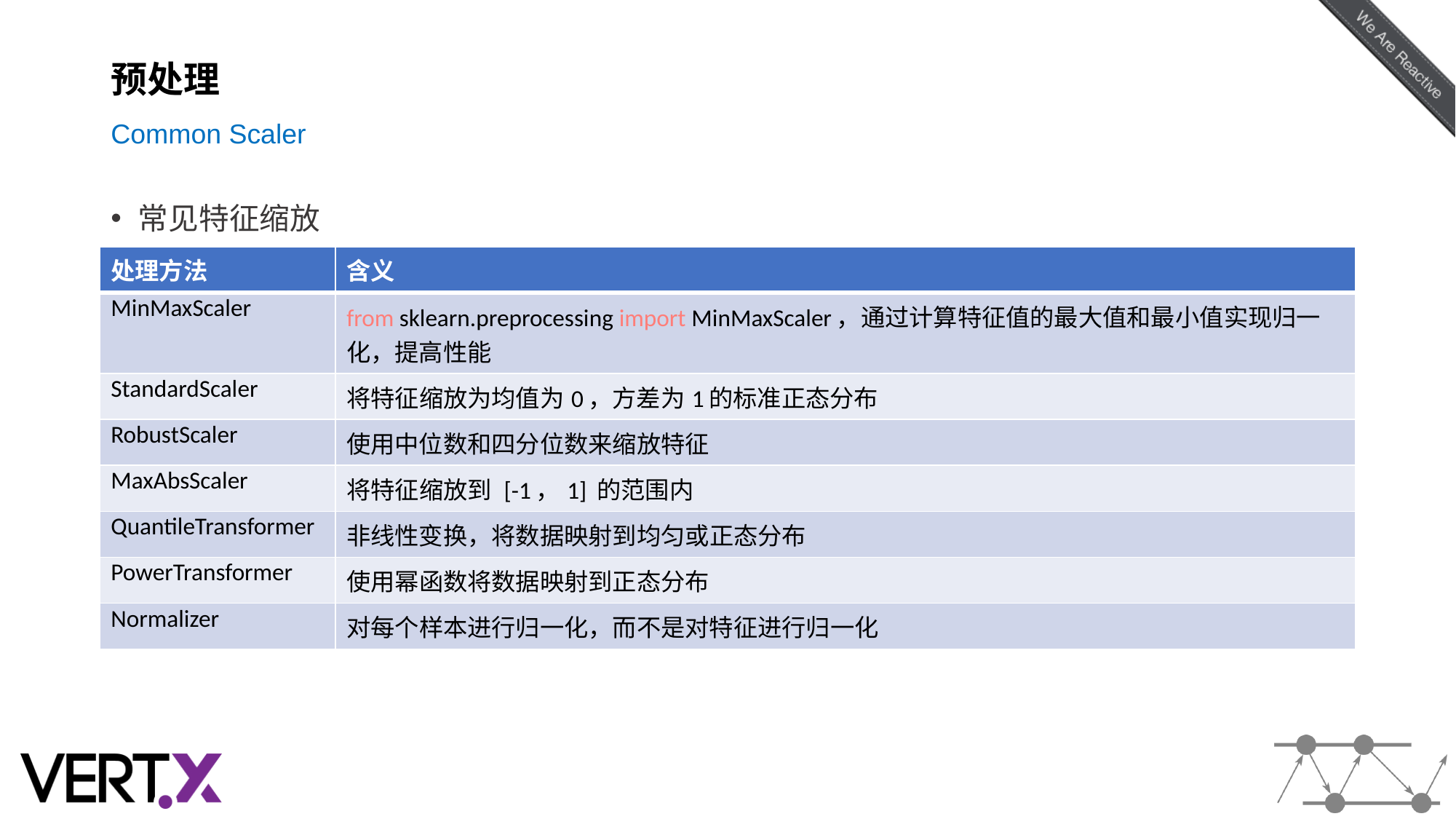

# 预处理 Common Scaler
常见特征缩放
| 处理方法 | 含义 |
| --- | --- |
| MinMaxScaler | from sklearn.preprocessing import MinMaxScaler，通过计算特征值的最大值和最小值实现归一化，提高性能 |
| StandardScaler | 将特征缩放为均值为0，方差为1的标准正态分布 |
| RobustScaler | 使用中位数和四分位数来缩放特征 |
| MaxAbsScaler | 将特征缩放到 [-1，1] 的范围内 |
| QuantileTransformer | 非线性变换，将数据映射到均匀或正态分布 |
| PowerTransformer | 使用幂函数将数据映射到正态分布 |
| Normalizer | 对每个样本进行归一化，而不是对特征进行归一化 |